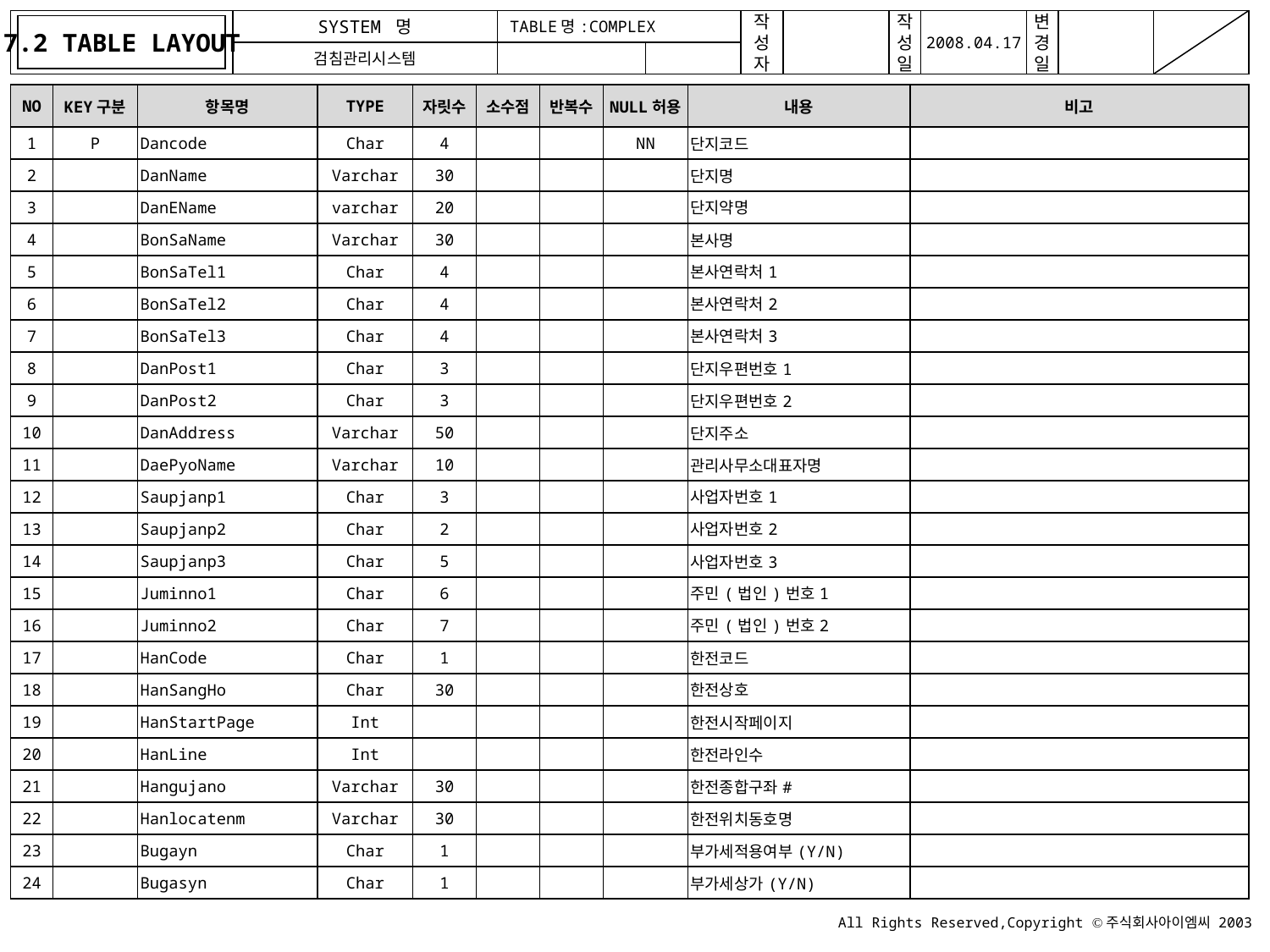

7.2 TABLE LAYOUT
TABLE명:COMPLEX
| NO | KEY구분 | 항목명 | TYPE | 자릿수 | 소수점 | 반복수 | NULL허용 | 내용 | 비고 |
| --- | --- | --- | --- | --- | --- | --- | --- | --- | --- |
| 1 | P | Dancode | Char | 4 |  |  | NN | 단지코드 |  |
| 2 |  | DanName | Varchar | 30 |  |  |  | 단지명 |  |
| 3 |  | DanEName | varchar | 20 |  |  |  | 단지약명 |  |
| 4 |  | BonSaName | Varchar | 30 |  |  |  | 본사명 |  |
| 5 |  | BonSaTel1 | Char | 4 |  |  |  | 본사연락처1 |  |
| 6 |  | BonSaTel2 | Char | 4 |  |  |  | 본사연락처2 |  |
| 7 |  | BonSaTel3 | Char | 4 |  |  |  | 본사연락처3 |  |
| 8 |  | DanPost1 | Char | 3 |  |  |  | 단지우편번호1 |  |
| 9 |  | DanPost2 | Char | 3 |  |  |  | 단지우편번호2 |  |
| 10 |  | DanAddress | Varchar | 50 |  |  |  | 단지주소 |  |
| 11 |  | DaePyoName | Varchar | 10 |  |  |  | 관리사무소대표자명 |  |
| 12 |  | Saupjanp1 | Char | 3 |  |  |  | 사업자번호1 |  |
| 13 |  | Saupjanp2 | Char | 2 |  |  |  | 사업자번호2 |  |
| 14 |  | Saupjanp3 | Char | 5 |  |  |  | 사업자번호3 |  |
| 15 |  | Juminno1 | Char | 6 |  |  |  | 주민(법인)번호1 |  |
| 16 |  | Juminno2 | Char | 7 |  |  |  | 주민(법인)번호2 |  |
| 17 |  | HanCode | Char | 1 |  |  |  | 한전코드 |  |
| 18 |  | HanSangHo | Char | 30 |  |  |  | 한전상호 |  |
| 19 |  | HanStartPage | Int |  |  |  |  | 한전시작페이지 |  |
| 20 |  | HanLine | Int |  |  |  |  | 한전라인수 |  |
| 21 |  | Hangujano | Varchar | 30 |  |  |  | 한전종합구좌# |  |
| 22 |  | Hanlocatenm | Varchar | 30 |  |  |  | 한전위치동호명 |  |
| 23 |  | Bugayn | Char | 1 |  |  |  | 부가세적용여부(Y/N) |  |
| 24 |  | Bugasyn | Char | 1 |  |  |  | 부가세상가(Y/N) |  |